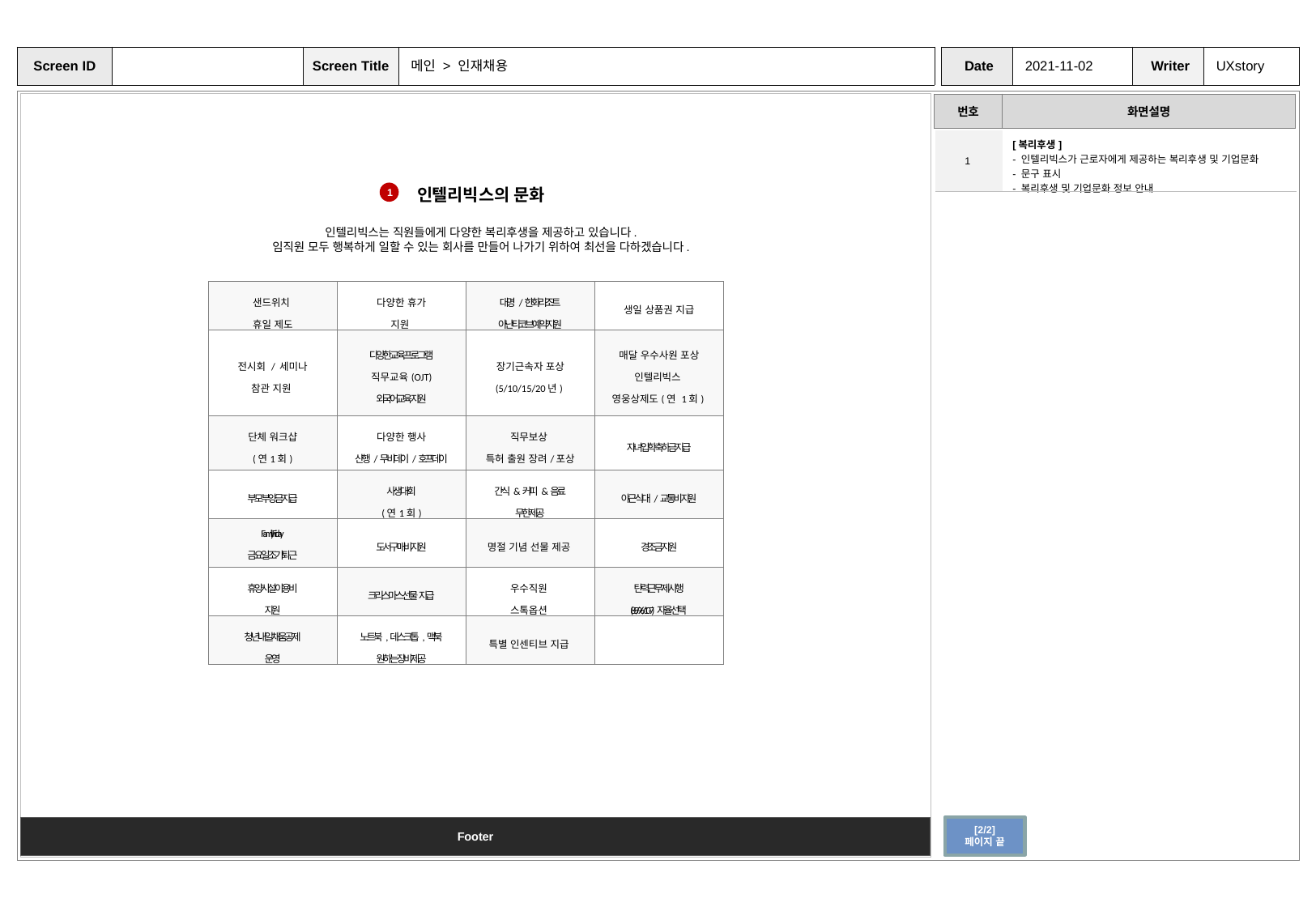

메인 > 인재채용
2021-11-02
UXstory
| 1 | [복리후생] - 인텔리빅스가 근로자에게 제공하는 복리후생 및 기업문화 - 문구 표시 - 복리후생 및 기업문화 정보 안내 |
| --- | --- |
인텔리빅스의 문화
1
인텔리빅스는 직원들에게 다양한 복리후생을 제공하고 있습니다.
임직원 모두 행복하게 일할 수 있는 회사를 만들어 나가기 위하여 최선을 다하겠습니다.
| 샌드위치 휴일 제도 | 다양한 휴가 지원 | 대명 / 한화리조트 아난티코브 예약 지원 | 생일 상품권 지급 |
| --- | --- | --- | --- |
| 전시회 / 세미나 참관 지원 | 다양한 교육 프로그램 직무교육(OJT) 외국어교육 지원 | 장기근속자 포상 (5/10/15/20년) | 매달 우수사원 포상 인텔리빅스 영웅상제도(연 1회) |
| 단체 워크샵 (연1회) | 다양한 행사 산행/무비데이/호프데이 | 직무보상 특허 출원 장려/포상 | 자녀 입학 축하금 지급 |
| 부모 부양금 지급 | 사생대회 (연 1회) | 간식 & 커피 & 음료 무한 제공 | 야근 식대/교통비 지원 |
| Family Friday 금요일 조기퇴근 | 도서 구매비 지원 | 명절 기념 선물 제공 | 경조금 지원 |
| 휴양시설 이용비 지원 | 크리스마스 선물 지급 | 우수직원 스톡옵션 | 탄력근무제 시행 (8-5 / 9-6 /10-7)자율 선택 |
| 청년내일채움공제 운영 | 노트북, 데스크톱, 맥북 원하는 장비 제공 | 특별 인센티브 지급 |  |
[2/2]
페이지 끝
Footer